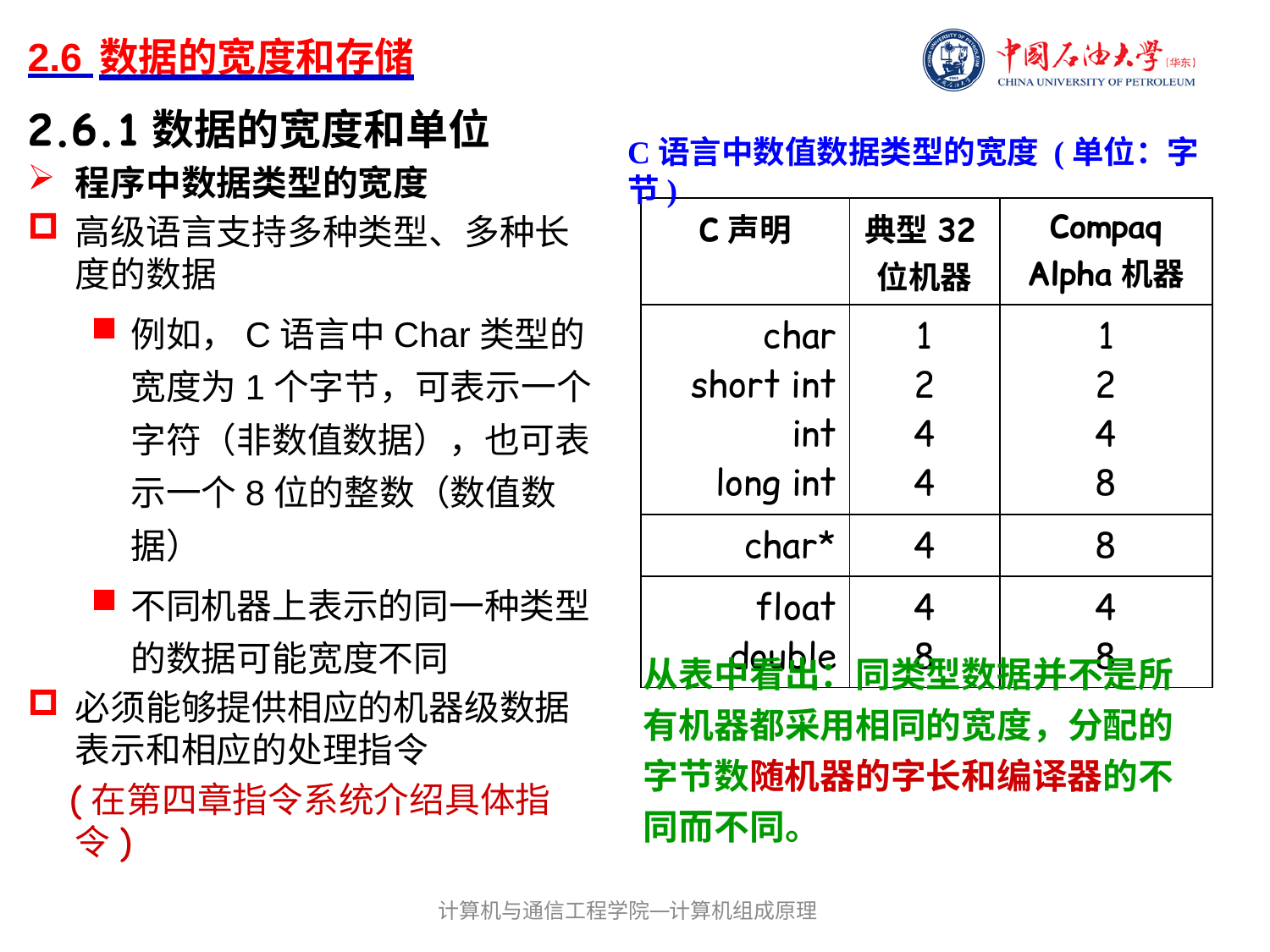

# 2.6 数据的宽度和存储
2.6.1数据的宽度和单位
程序中数据类型的宽度
高级语言支持多种类型、多种长度的数据
例如，C语言中Char类型的宽度为1个字节，可表示一个字符（非数值数据），也可表示一个8位的整数（数值数据）
不同机器上表示的同一种类型的数据可能宽度不同
必须能够提供相应的机器级数据表示和相应的处理指令
    (在第四章指令系统介绍具体指令)

C语言中数值数据类型的宽度 (单位：字节)
| C声明 | 典型32位机器 | Compaq Alpha机器 |
| --- | --- | --- |
| char short int int long int | 1 2 4 4 | 1 2 4 8 |
| char\* | 4 | 8 |
| float double | 4 8 | 4 8 |
从表中看出：同类型数据并不是所有机器都采用相同的宽度，分配的字节数随机器的字长和编译器的不同而不同。
69

计算机与通信工程学院—计算机组成原理